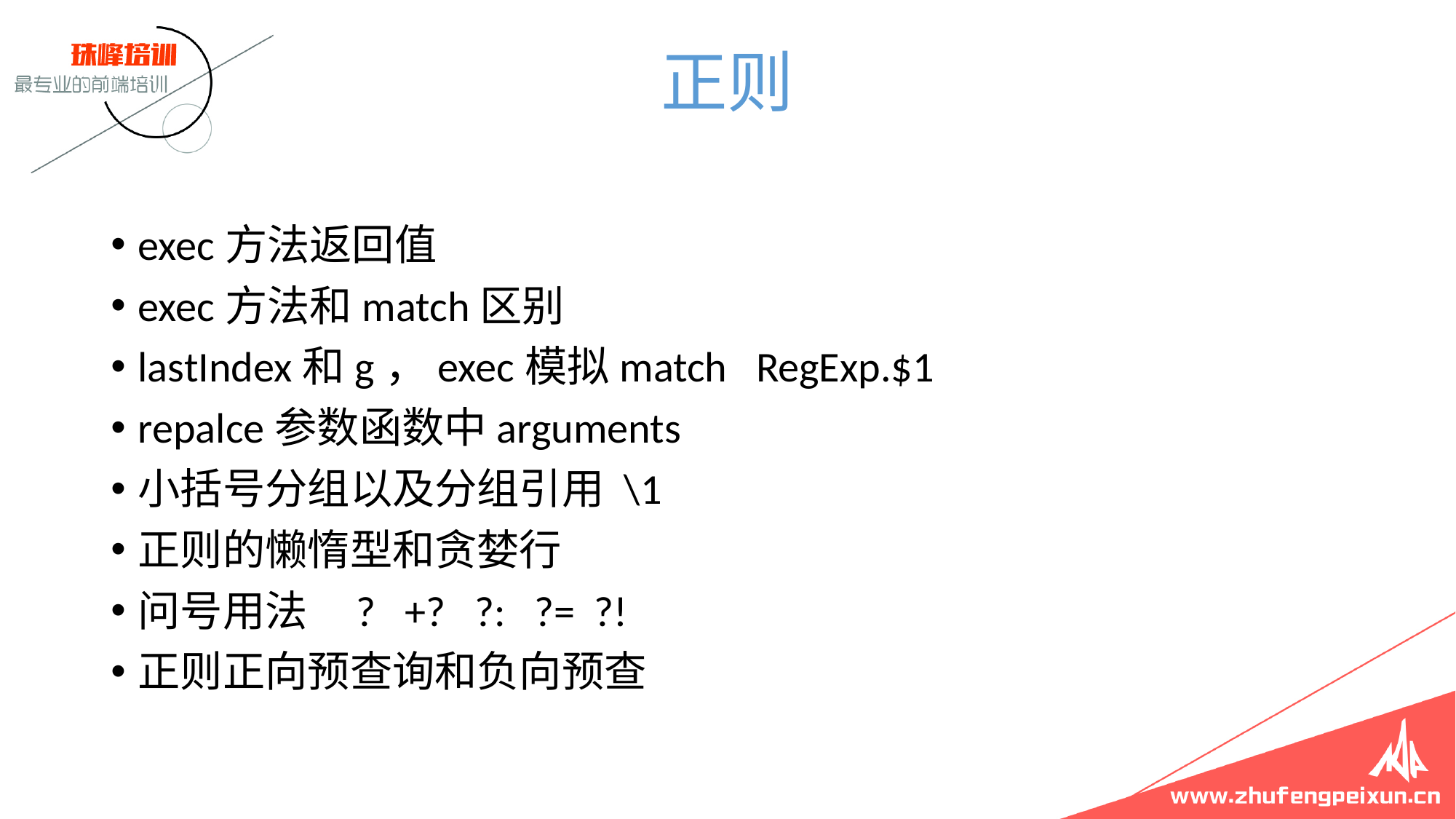

# 正则
exec方法返回值
exec方法和match区别
lastIndex和g，exec模拟match   RegExp.$1
repalce参数函数中arguments
小括号分组以及分组引用 \1
正则的懒惰型和贪婪行
问号用法	?   +?   ?:   ?=  ?!
正则正向预查询和负向预查